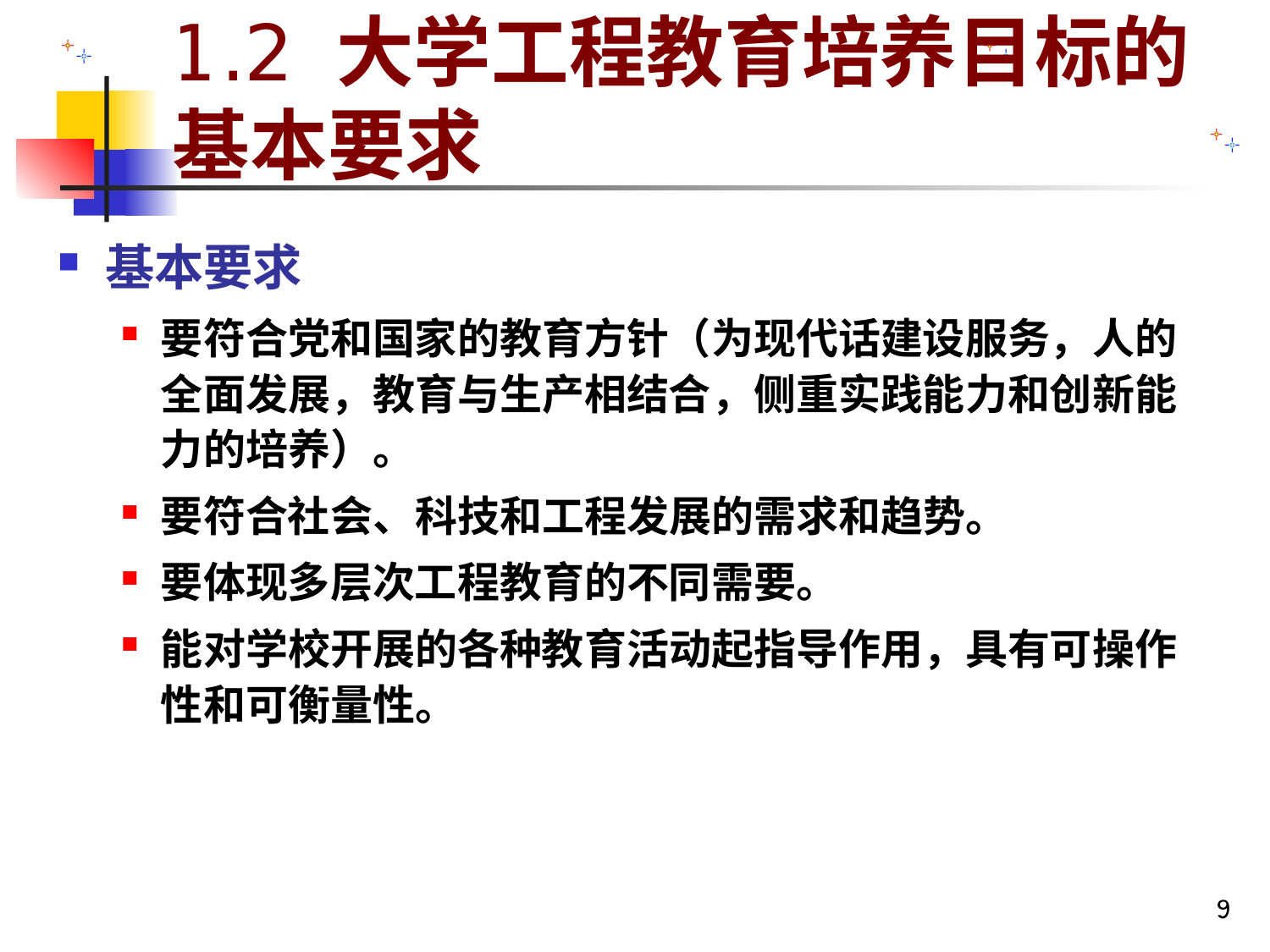

# 1.2 大学工程教育培养目标的基本要求
基本要求
要符合党和国家的教育方针（为现代话建设服务，人的全面发展，教育与生产相结合，侧重实践能力和创新能力的培养）。
要符合社会、科技和工程发展的需求和趋势。
要体现多层次工程教育的不同需要。
能对学校开展的各种教育活动起指导作用，具有可操作性和可衡量性。

9